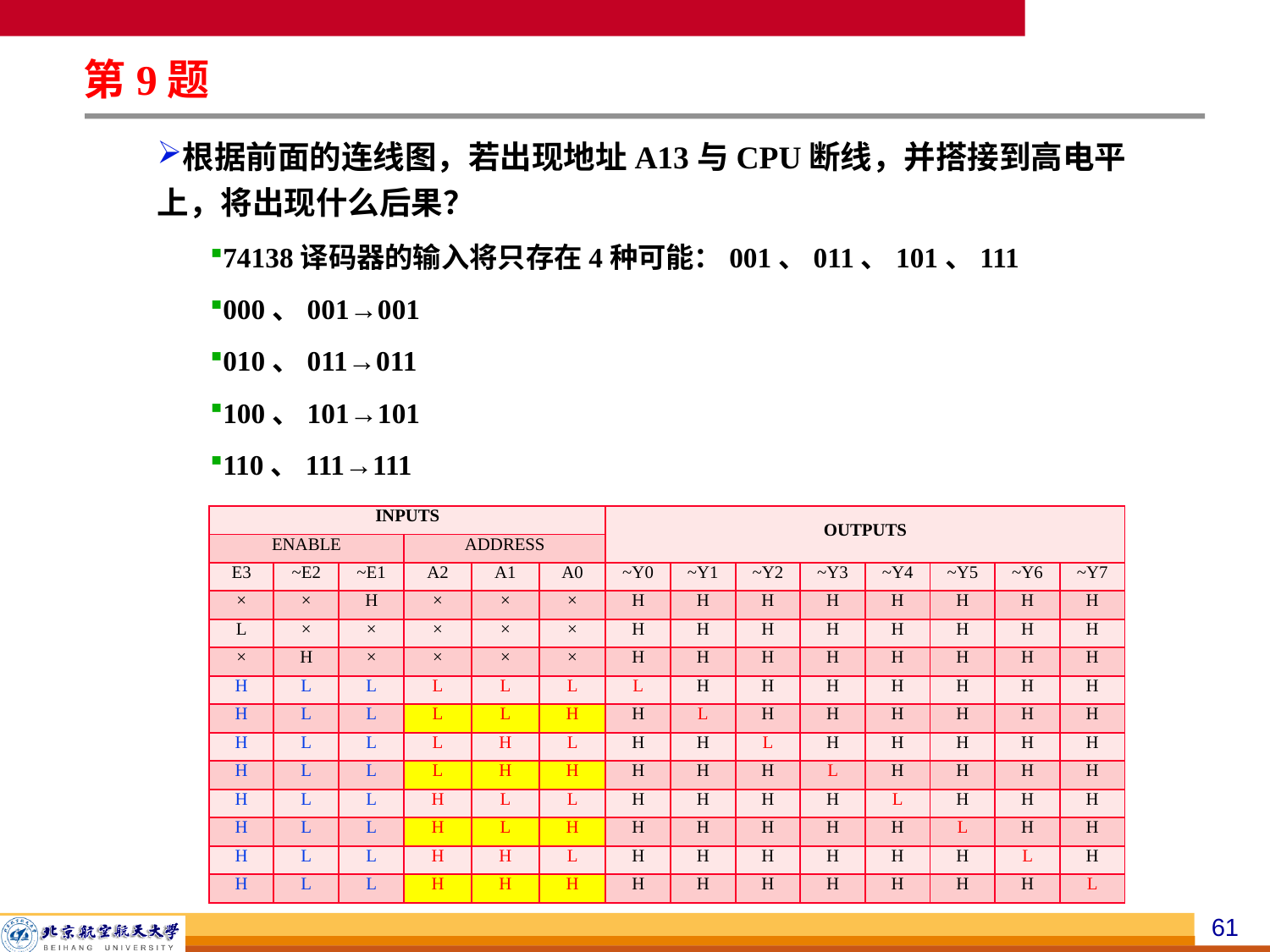

第9题
根据前面的连线图，若出现地址A13与CPU断线，并搭接到高电平上，将出现什么后果？
74138译码器的输入将只存在4种可能：001、011、101、111
000、001→001
010、011→011
100、101→101
110、111→111
| INPUTS |  |  |  |  |  | OUTPUTS |  |  |  |  |  |  |  |
| --- | --- | --- | --- | --- | --- | --- | --- | --- | --- | --- | --- | --- | --- |
| ENABLE |  |  | ADDRESS |  |  |  |  |  |  |  |  |  |  |
| E3 | ~E2 | ~E1 | A2 | A1 | A0 | ~Y0 | ~Y1 | ~Y2 | ~Y3 | ~Y4 | ~Y5 | ~Y6 | ~Y7 |
| × | × | H | × | × | × | H | H | H | H | H | H | H | H |
| L | × | × | × | × | × | H | H | H | H | H | H | H | H |
| × | H | × | × | × | × | H | H | H | H | H | H | H | H |
| H | L | L | L | L | L | L | H | H | H | H | H | H | H |
| H | L | L | L | L | H | H | L | H | H | H | H | H | H |
| H | L | L | L | H | L | H | H | L | H | H | H | H | H |
| H | L | L | L | H | H | H | H | H | L | H | H | H | H |
| H | L | L | H | L | L | H | H | H | H | L | H | H | H |
| H | L | L | H | L | H | H | H | H | H | H | L | H | H |
| H | L | L | H | H | L | H | H | H | H | H | H | L | H |
| H | L | L | H | H | H | H | H | H | H | H | H | H | L |